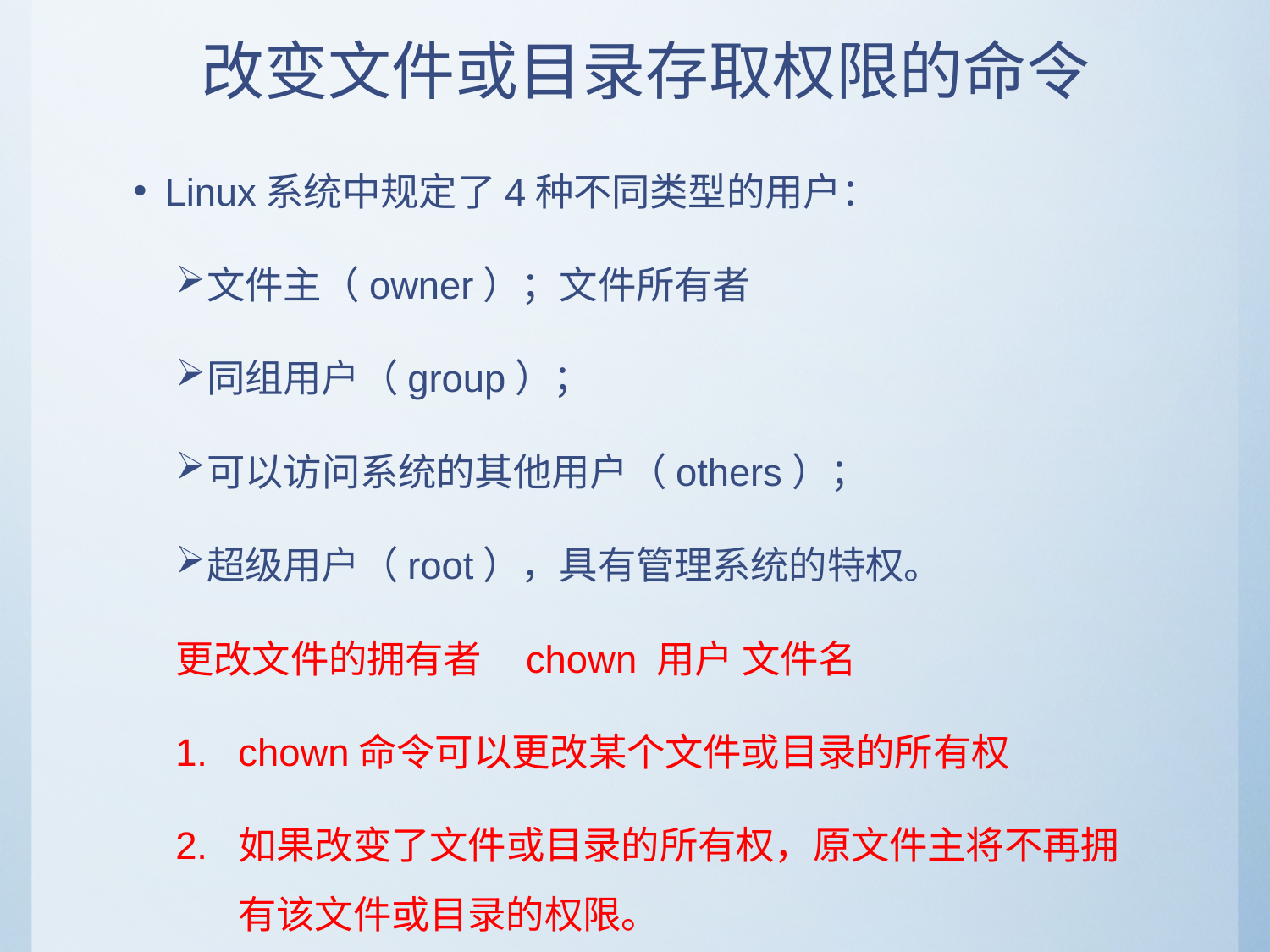

# 改变文件或目录存取权限的命令
Linux系统中规定了4种不同类型的用户：
文件主（owner）；文件所有者
同组用户（group）；
可以访问系统的其他用户（others）；
超级用户（root），具有管理系统的特权。
更改文件的拥有者    chown 用户 文件名
chown命令可以更改某个文件或目录的所有权
如果改变了文件或目录的所有权，原文件主将不再拥有该文件或目录的权限。